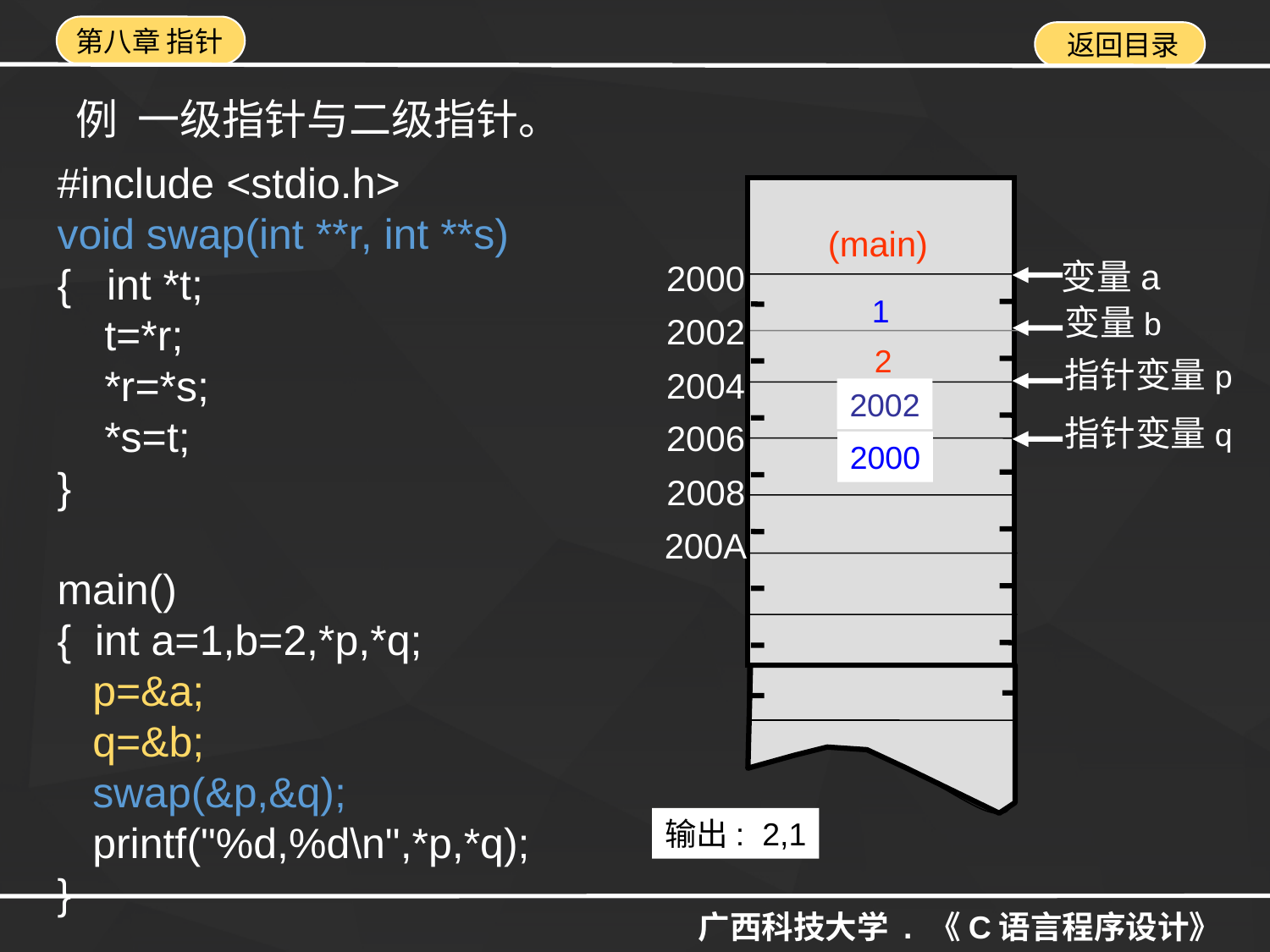

例  一级指针与二级指针。
#include <stdio.h>
void swap(int **r, int **s)
{   int *t;
    t=*r;
    *r=*s;
    *s=t;
}

main()
{  int a=1,b=2,*p,*q;
   p=&a;
   q=&b;
   swap(&p,&q);
   printf("%d,%d\n",*p,*q);
}

(main)
变量a

2000
2002
2004
2006
2008
200A

1
  变量b

2

  指针变量p

2000

  指针变量q

2002

2002
2000
输出:  2,1